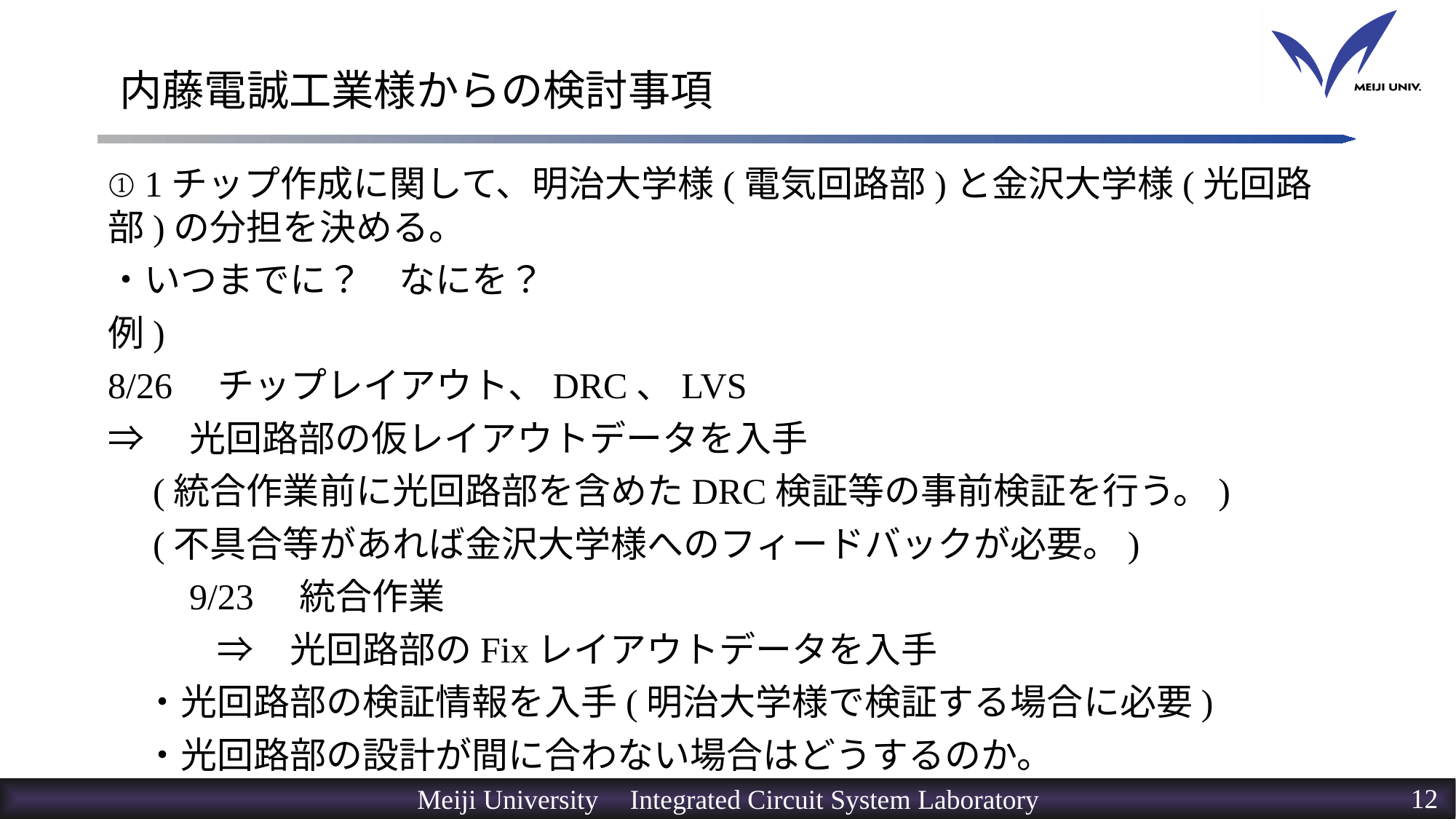

# 内藤電誠工業様からの検討事項
① 1チップ作成に関して、明治大学様(電気回路部)と金沢大学様(光回路部)の分担を決める。
・いつまでに？　なにを？
例)
8/26　チップレイアウト、DRC、LVS
⇒　光回路部の仮レイアウトデータを入手
　(統合作業前に光回路部を含めたDRC検証等の事前検証を行う。)
　(不具合等があれば金沢大学様へのフィードバックが必要。)
　　9/23　統合作業
　　　⇒　光回路部のFixレイアウトデータを入手
　・光回路部の検証情報を入手(明治大学様で検証する場合に必要)
　・光回路部の設計が間に合わない場合はどうするのか。